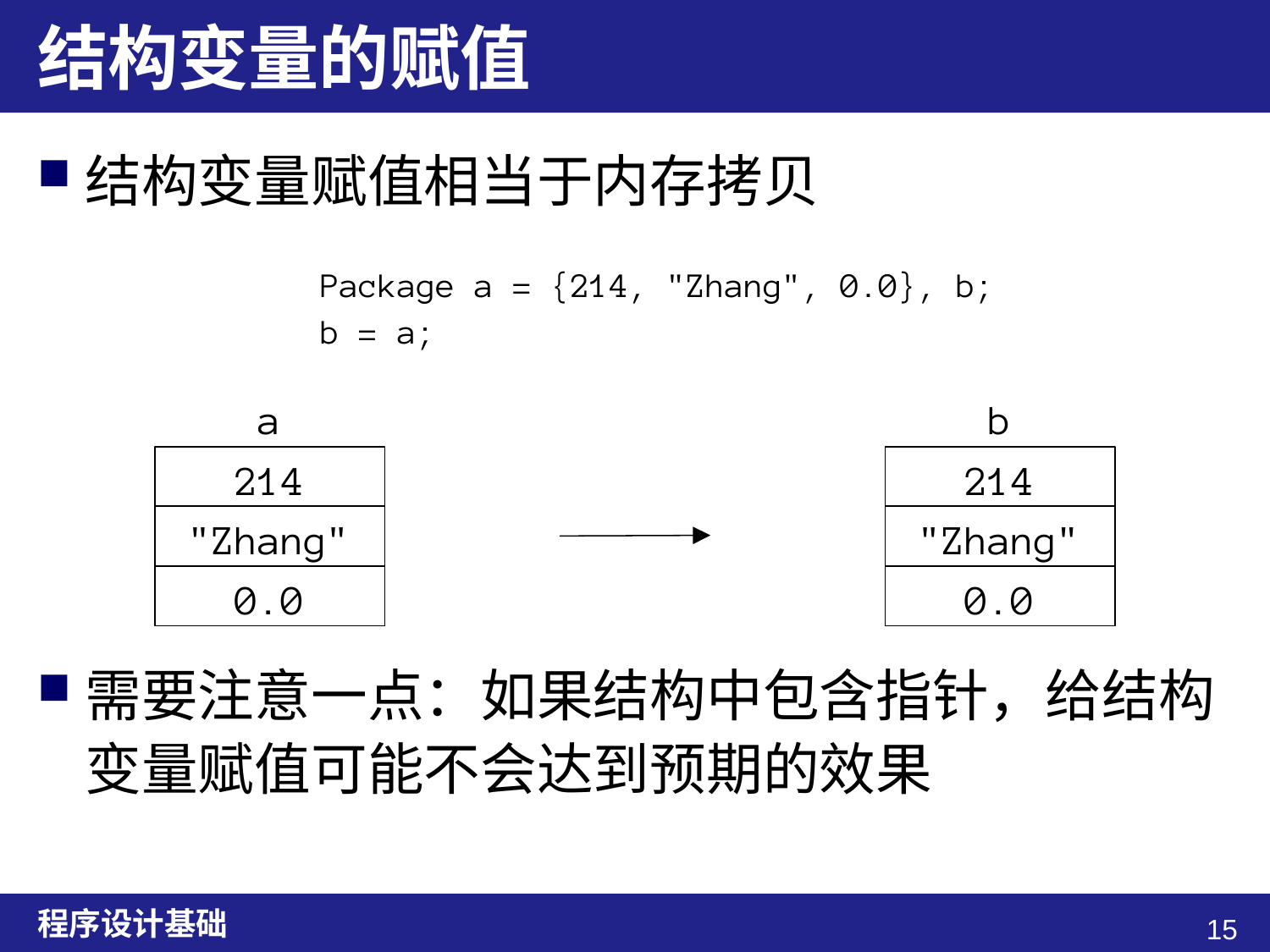

# 结构变量的赋值
结构变量赋值相当于内存拷贝

需要注意一点：如果结构中包含指针，给结构变量赋值可能不会达到预期的效果
Package a = {214, "Zhang", 0.0}, b;
b = a;
a
b
214
214
"Zhang"
"Zhang"
0.0
0.0